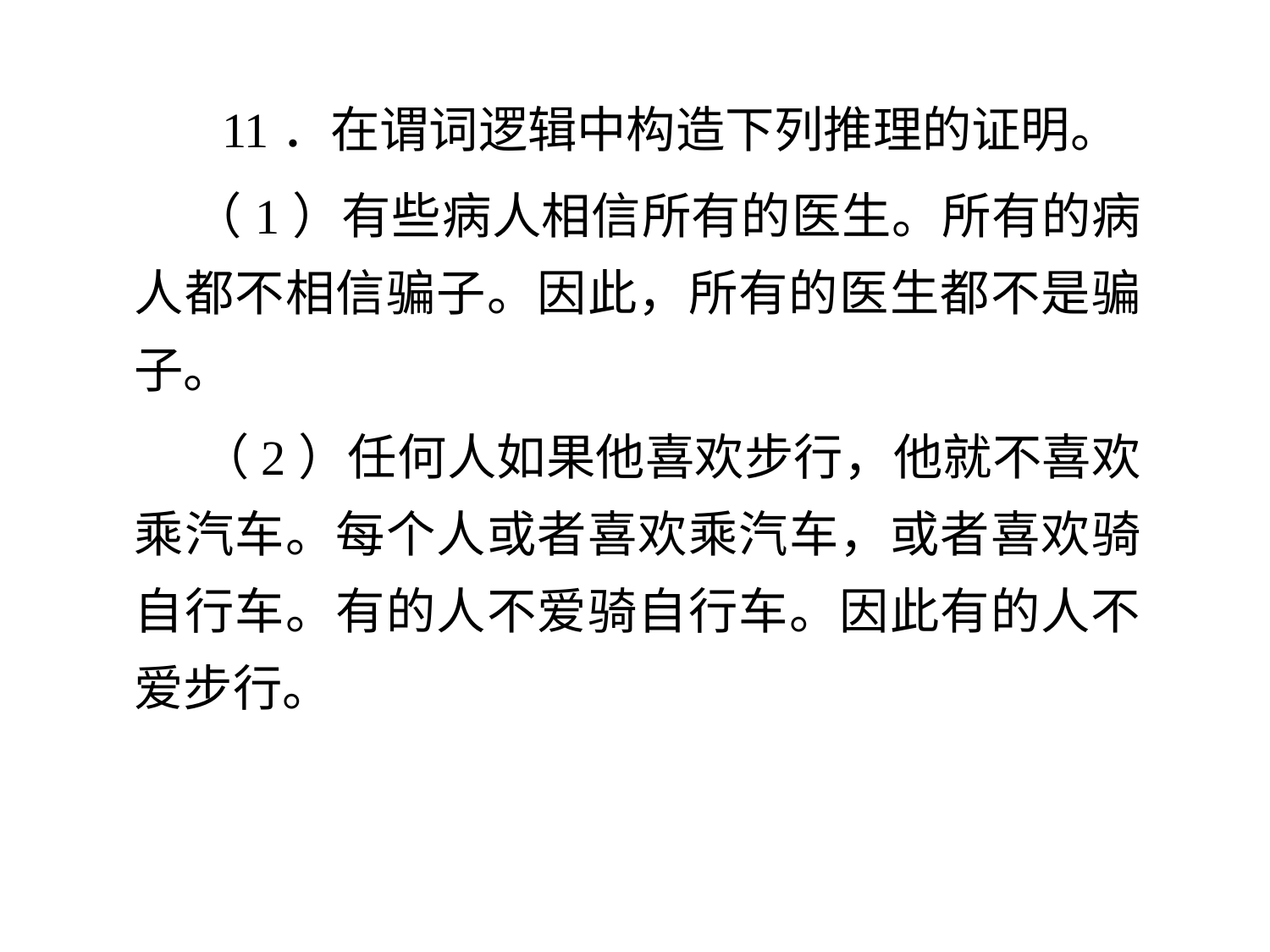

11．在谓词逻辑中构造下列推理的证明。
        （1）有些病人相信所有的医生。所有的病人都不相信骗子。因此，所有的医生都不是骗子。
         （2）任何人如果他喜欢步行，他就不喜欢乘汽车。每个人或者喜欢乘汽车，或者喜欢骑自行车。有的人不爱骑自行车。因此有的人不爱步行。